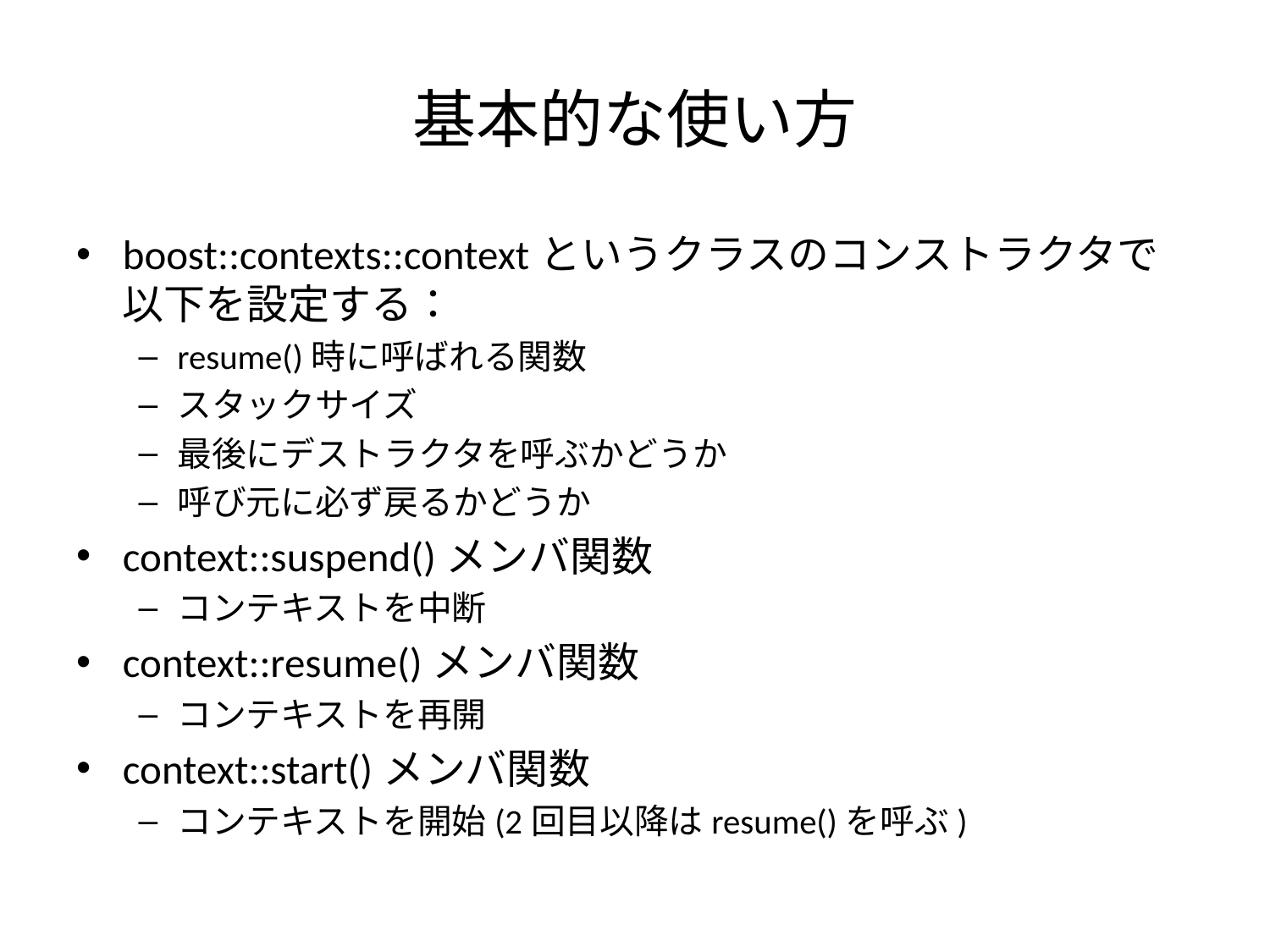

# 基本的な使い方
boost::contexts::contextというクラスのコンストラクタで以下を設定する：
resume()時に呼ばれる関数
スタックサイズ
最後にデストラクタを呼ぶかどうか
呼び元に必ず戻るかどうか
context::suspend()メンバ関数
コンテキストを中断
context::resume()メンバ関数
コンテキストを再開
context::start()メンバ関数
コンテキストを開始(2回目以降はresume()を呼ぶ)